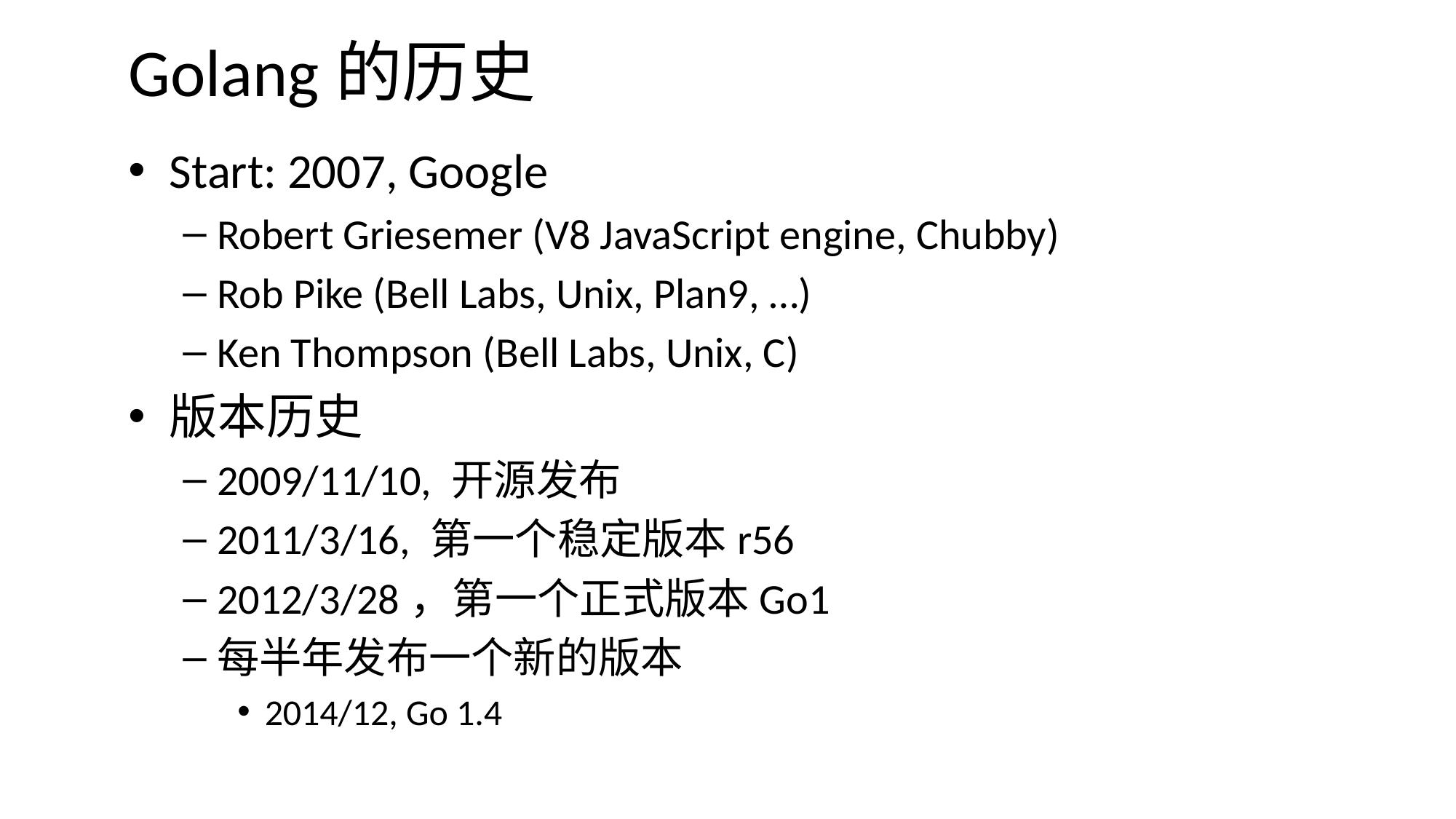

# Golang的历史
Start: 2007, Google
Robert Griesemer (V8 JavaScript engine, Chubby)
Rob Pike (Bell Labs, Unix, Plan9, …)
Ken Thompson (Bell Labs, Unix, C)
版本历史
2009/11/10, 开源发布
2011/3/16, 第一个稳定版本r56
2012/3/28，第一个正式版本Go1
每半年发布一个新的版本
2014/12, Go 1.4